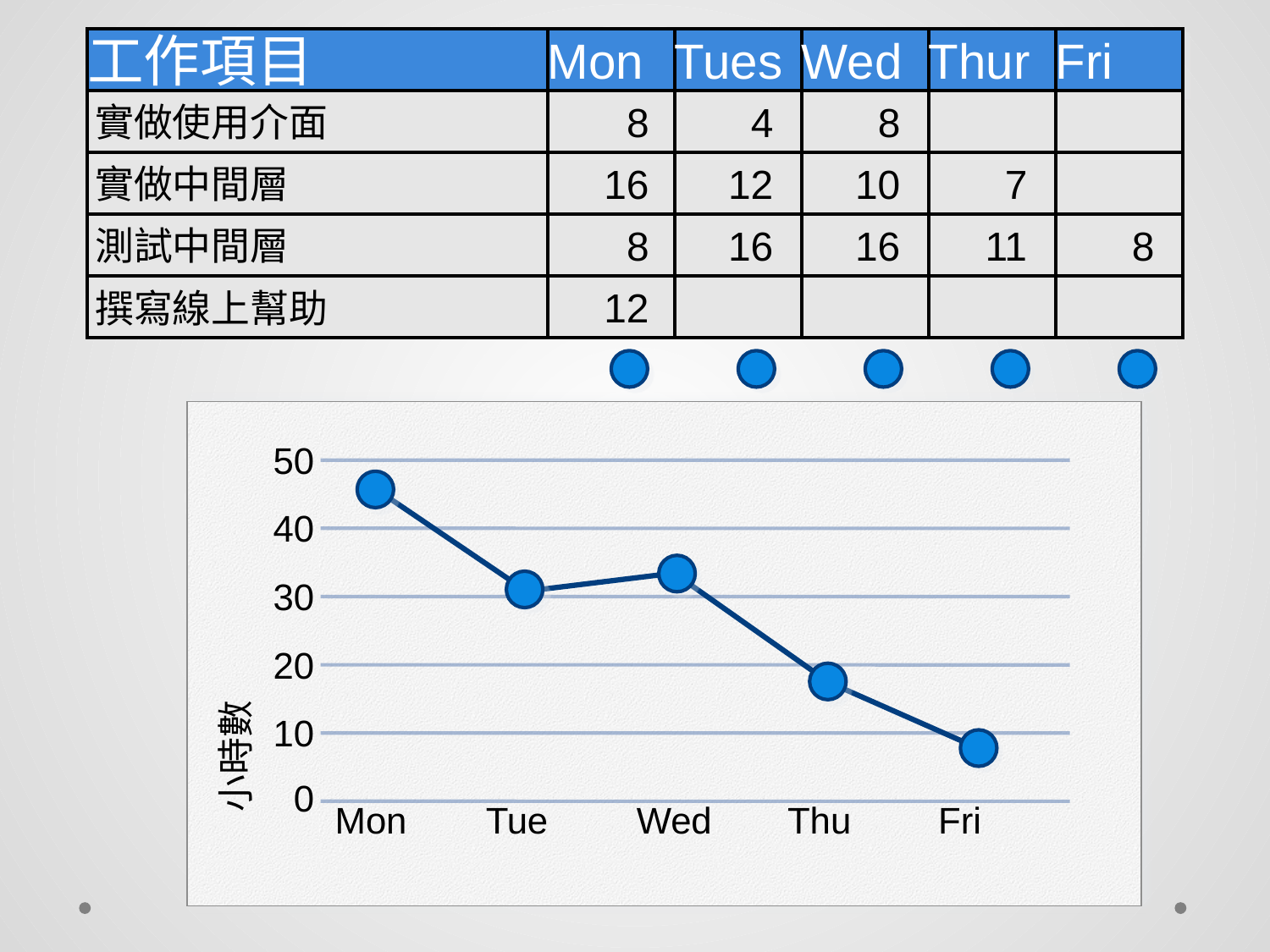

工作項目
Mon
Tues
Wed
Thur
Fri
實做使用介面
8

4
12
16

8
10
16

7
11

8

實做中間層
16
測試中間層
8
撰寫線上幫助
12

50

40

30

小時數
20

10

0
Mon
Tue
Wed
Thu
Fri